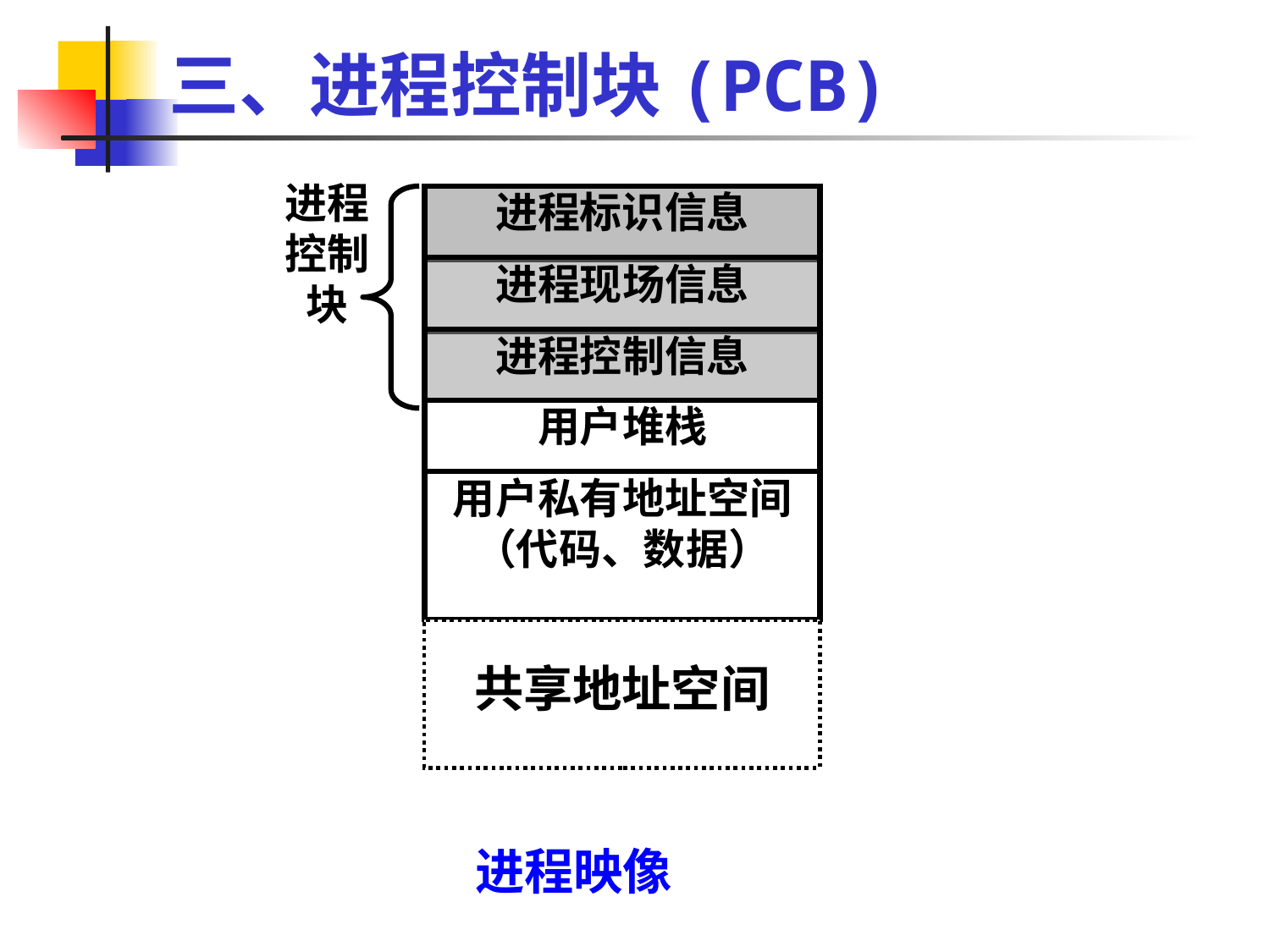

# 三、进程控制块(PCB)
进程控制块

进程标识信息
进程现场信息
进程控制信息
用户堆栈
用户私有地址空间
（代码、数据）

共享地址空间
进程映像